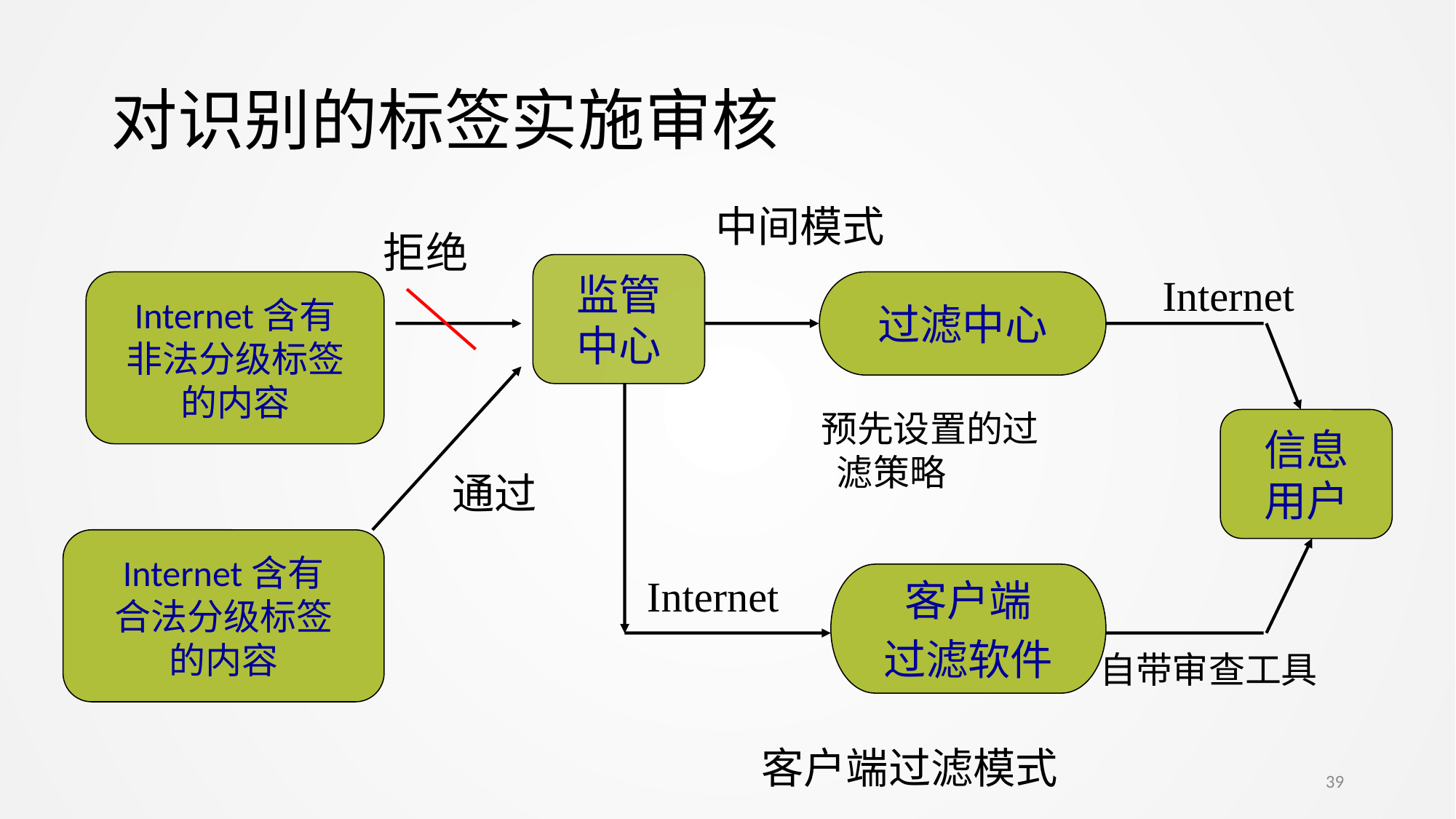

# 对识别的标签实施审核
中间模式
拒绝
监管
中心
Internet
Internet含有
非法分级标签
的内容
过滤中心

  预先设置的过滤策略
信息
用户
通过
Internet含有
合法分级标签
的内容

Internet
客户端
过滤软件

自带审查工具
客户端过滤模式
39